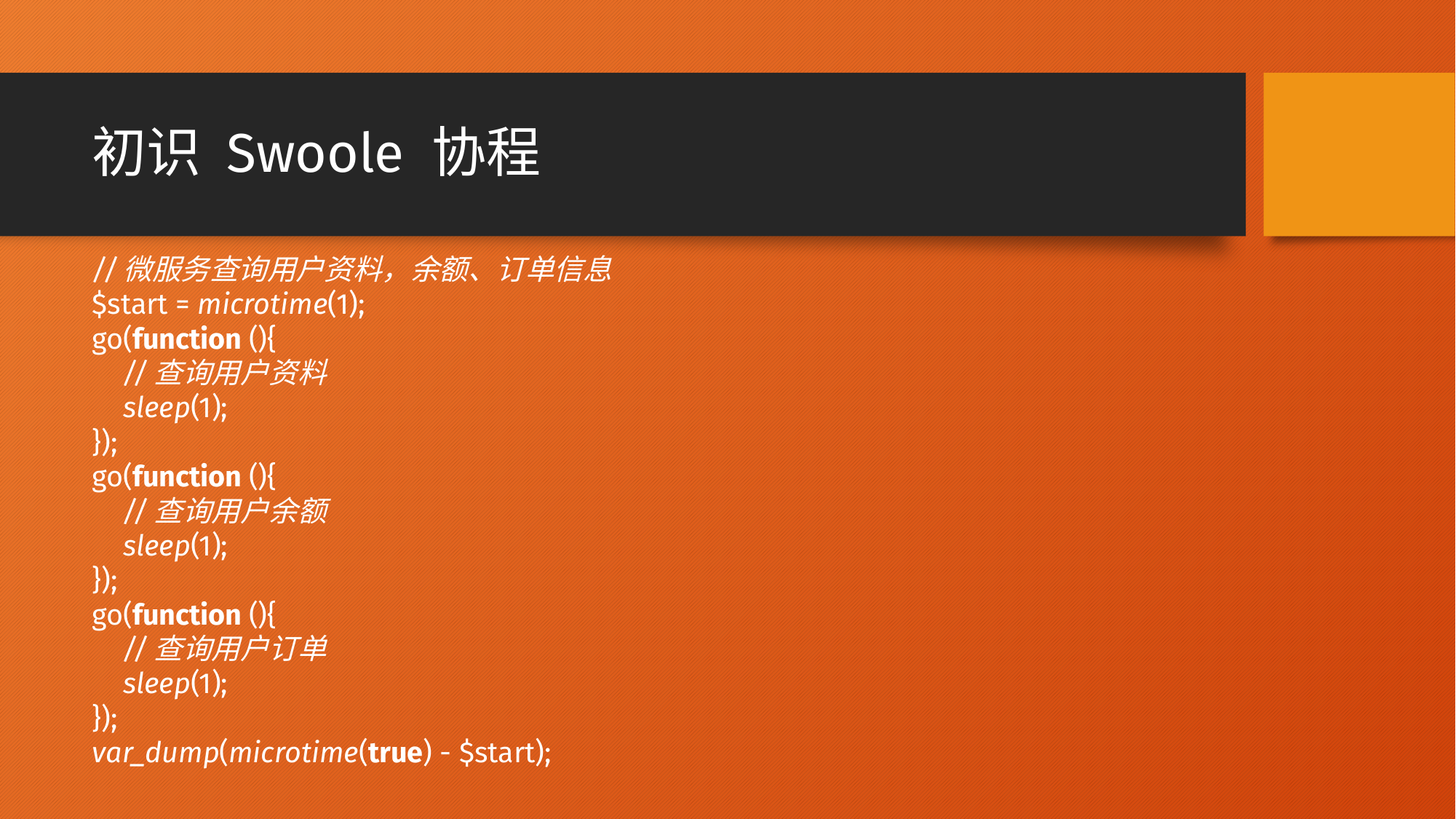

# 初识 Swoole 协程
//微服务查询用户资料，余额、订单信息
$start = microtime(1);
go(function (){
    //查询用户资料
    sleep(1);
});
go(function (){
    //查询用户余额
    sleep(1);
});
go(function (){
    //查询用户订单
    sleep(1);
});
var_dump(microtime(true) - $start);